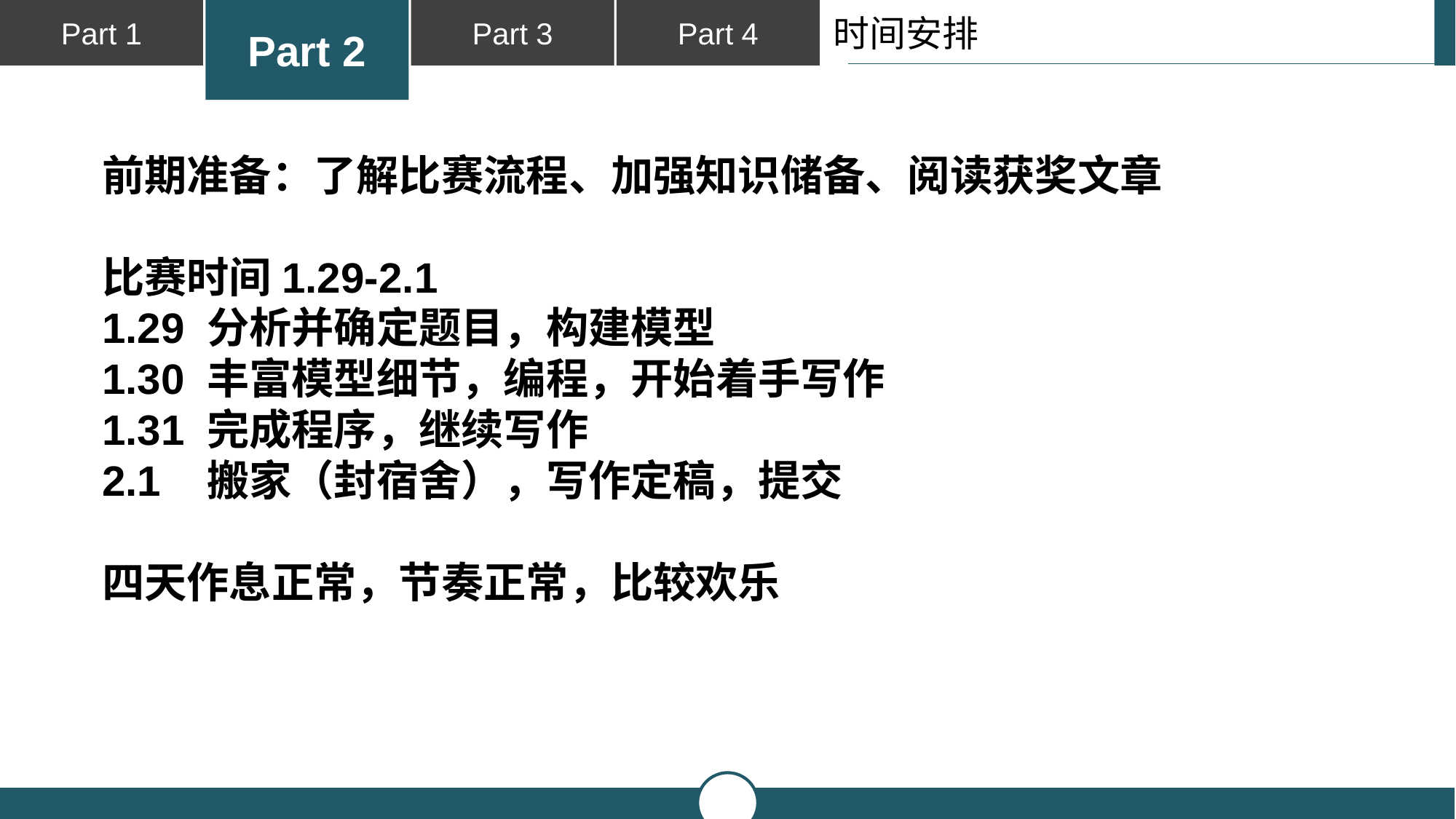

时间安排
前期准备：了解比赛流程、加强知识储备、阅读获奖文章

比赛时间1.29-2.1
1.29 分析并确定题目，构建模型
1.30 丰富模型细节，编程，开始着手写作
1.31 完成程序，继续写作
2.1   搬家（封宿舍），写作定稿，提交

四天作息正常，节奏正常，比较欢乐